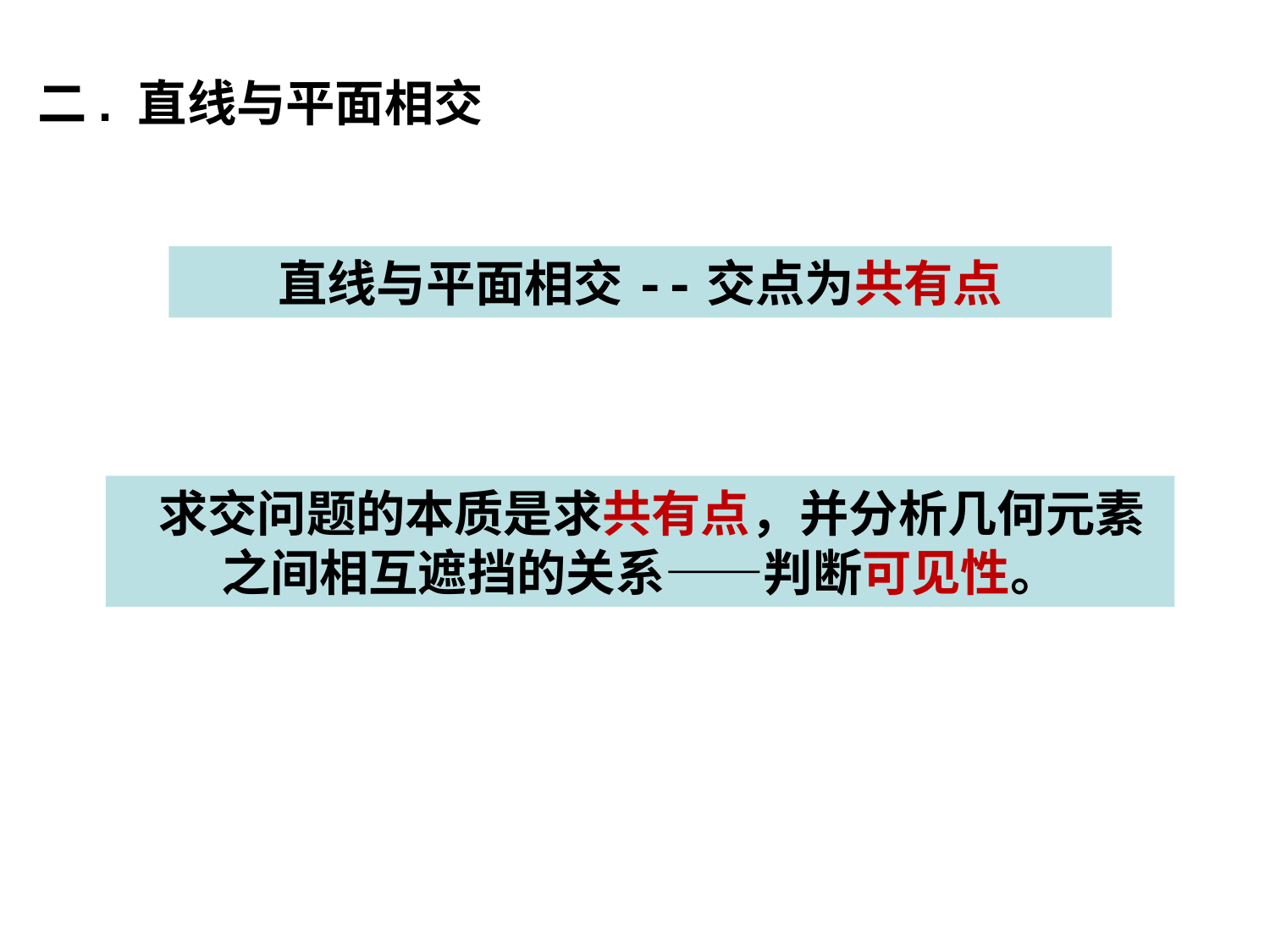

二. 直线与平面相交
直线与平面相交--交点为共有点
 求交问题的本质是求共有点，并分析几何元素之间相互遮挡的关系——判断可见性。